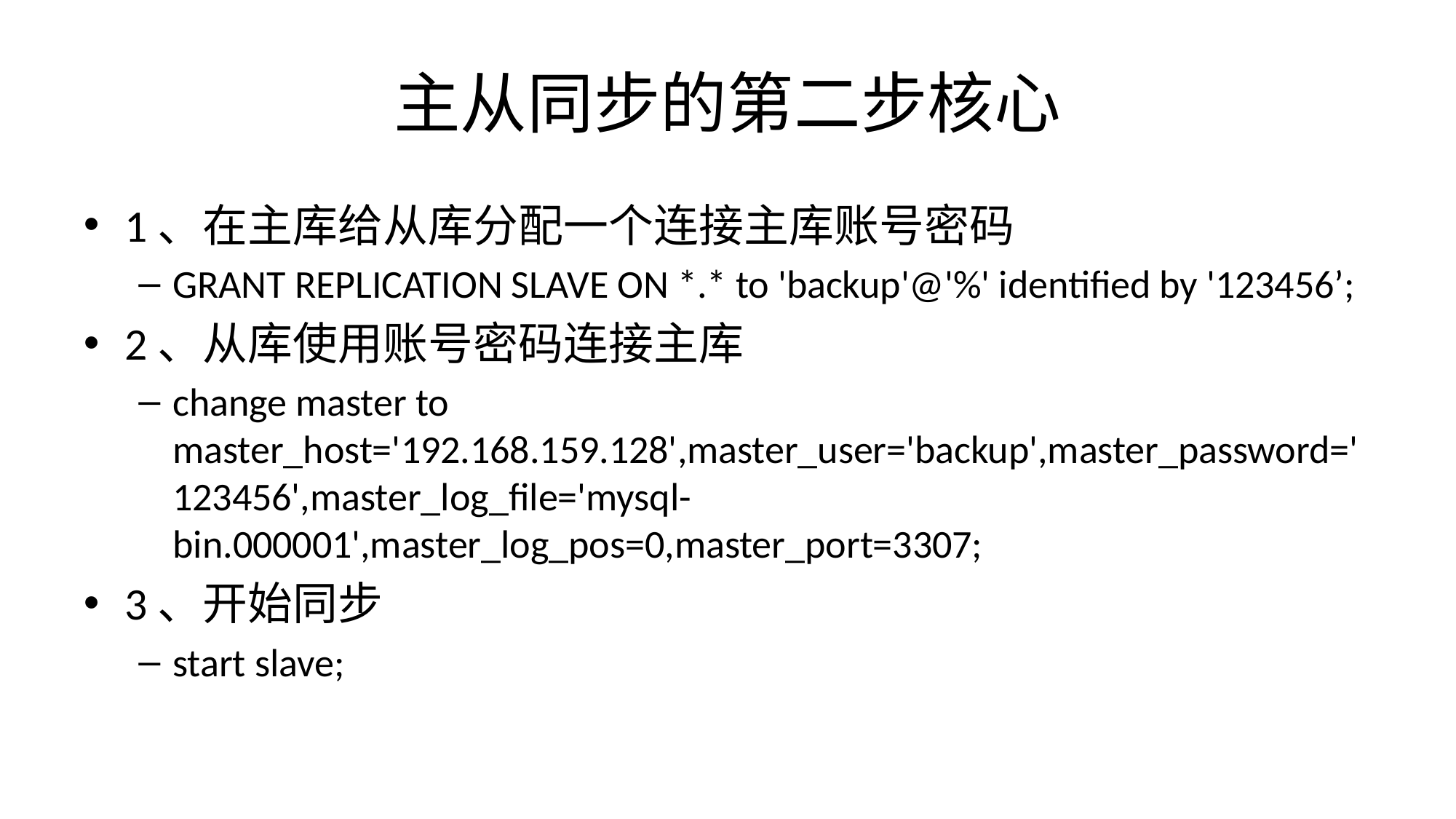

# 主从同步的第二步核心
1、在主库给从库分配一个连接主库账号密码
GRANT REPLICATION SLAVE ON *.* to 'backup'@'%' identified by '123456’;
2、从库使用账号密码连接主库
change master to master_host='192.168.159.128',master_user='backup',master_password='123456',master_log_file='mysql-bin.000001',master_log_pos=0,master_port=3307;
3、开始同步
start slave;